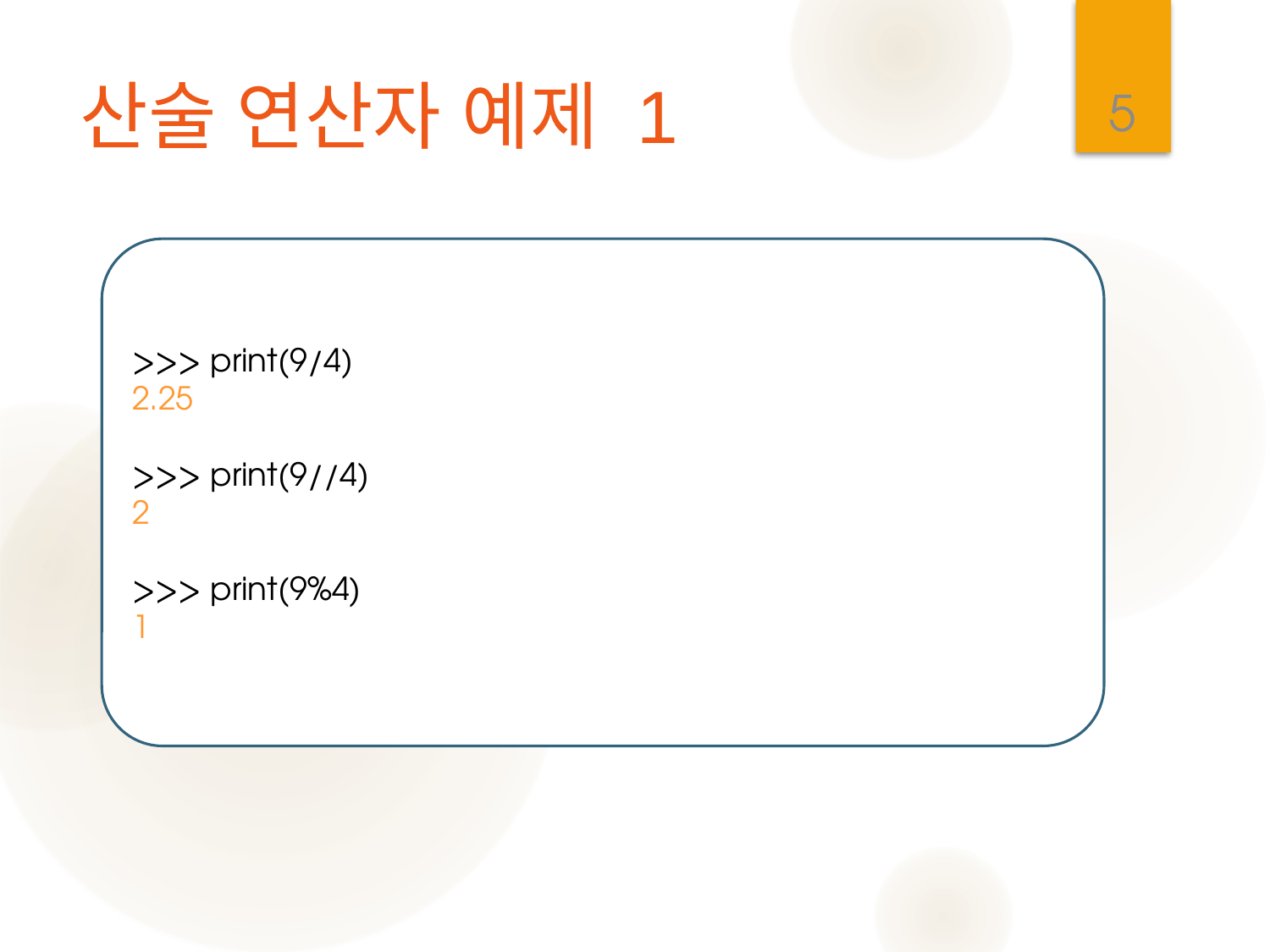

5
# 산술 연산자 예제 1
>>> print(9/4)
2.25

>>> print(9//4)
2

>>> print(9%4)
1